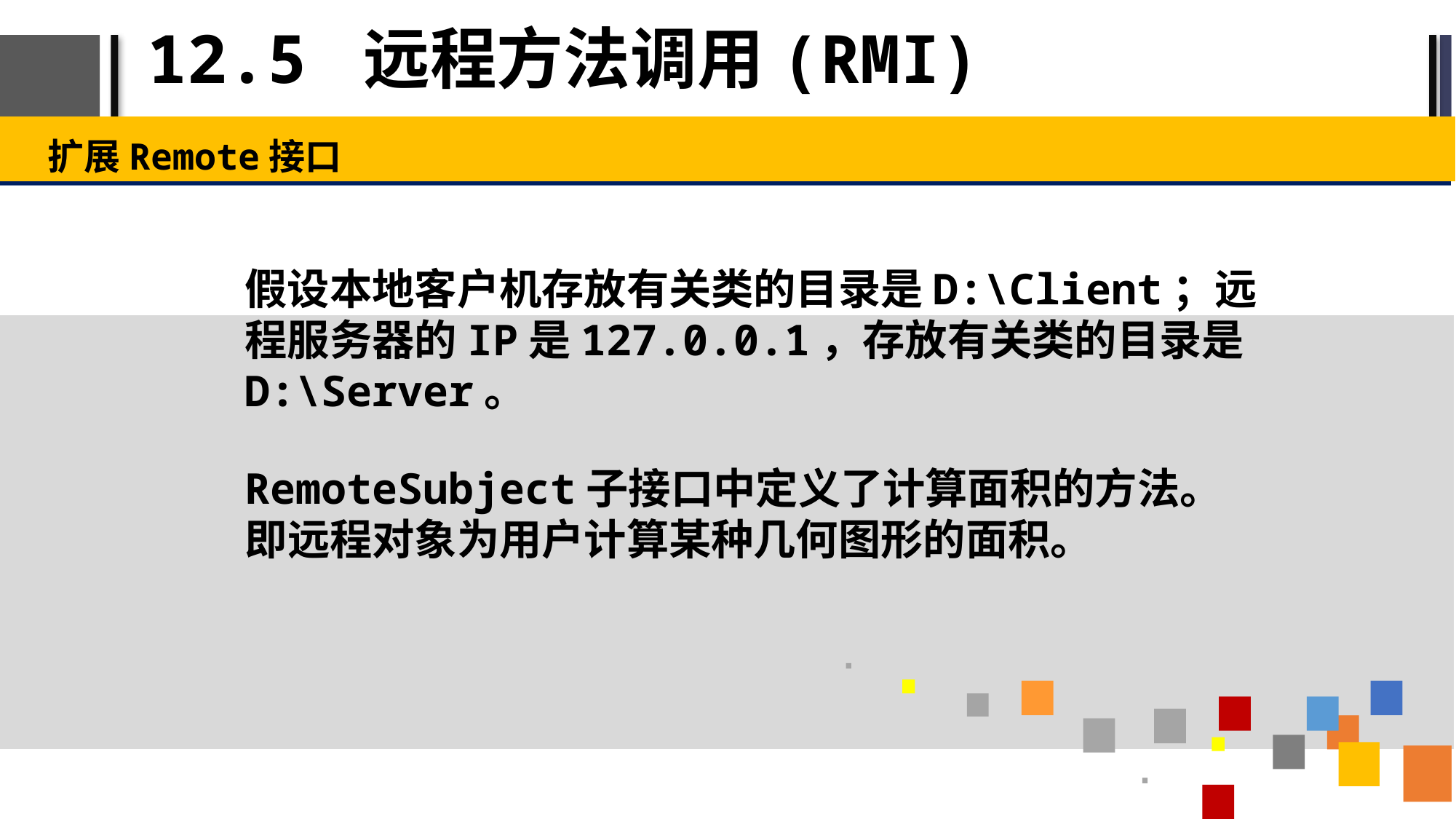

# 12.5 远程方法调用(RMI)

扩展Remote接口

假设本地客户机存放有关类的目录是D:\Client；远程服务器的IP是127.0.0.1，存放有关类的目录是D:\Server。

RemoteSubject子接口中定义了计算面积的方法。即远程对象为用户计算某种几何图形的面积。